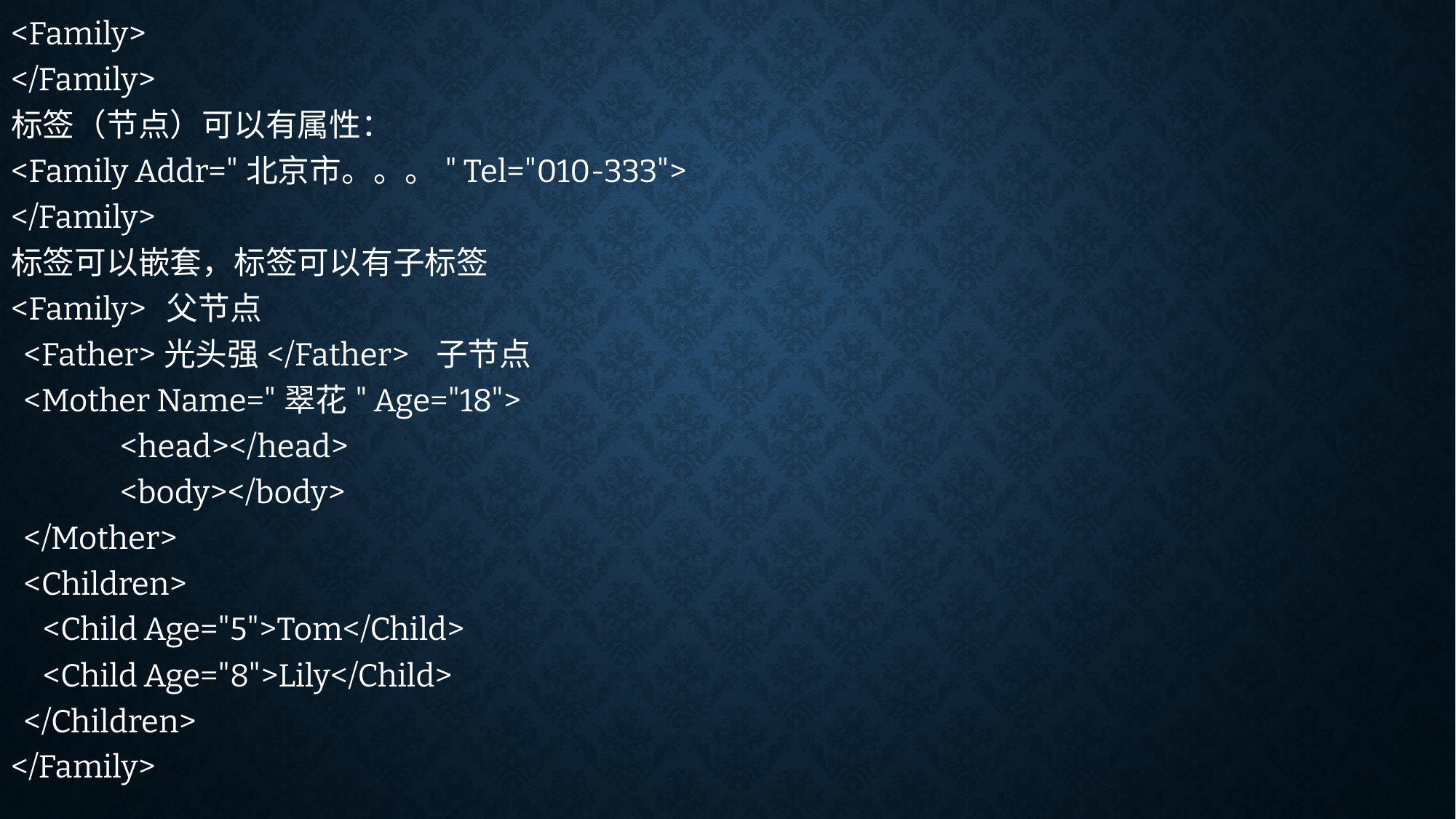

<Family>
</Family>
标签（节点）可以有属性：
<Family Addr="北京市。。。" Tel="010-333">
</Family>
标签可以嵌套，标签可以有子标签
<Family>  父节点
  <Father>光头强</Father>   子节点
  <Mother Name="翠花" Age="18">
	<head></head>
	<body></body>
  </Mother>
  <Children>
     <Child Age="5">Tom</Child>
     <Child Age="8">Lily</Child>
  </Children>
</Family>